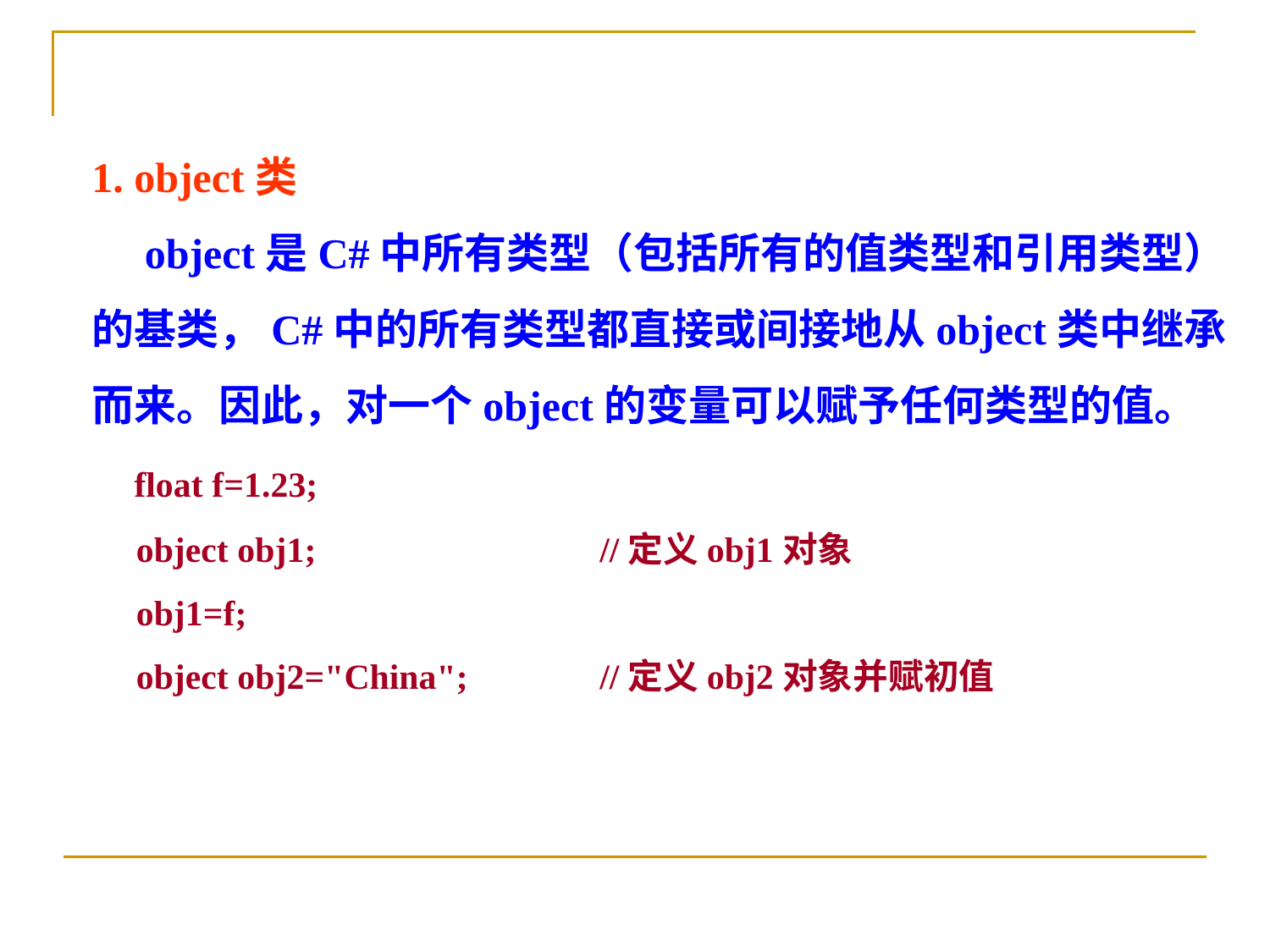

1. object类
     object是C#中所有类型（包括所有的值类型和引用类型）的基类，C#中的所有类型都直接或间接地从object类中继承而来。因此，对一个object的变量可以赋予任何类型的值。
    float f=1.23;
     object obj1;            		//定义obj1对象
     obj1=f;
     object obj2="China";		//定义obj2对象并赋初值